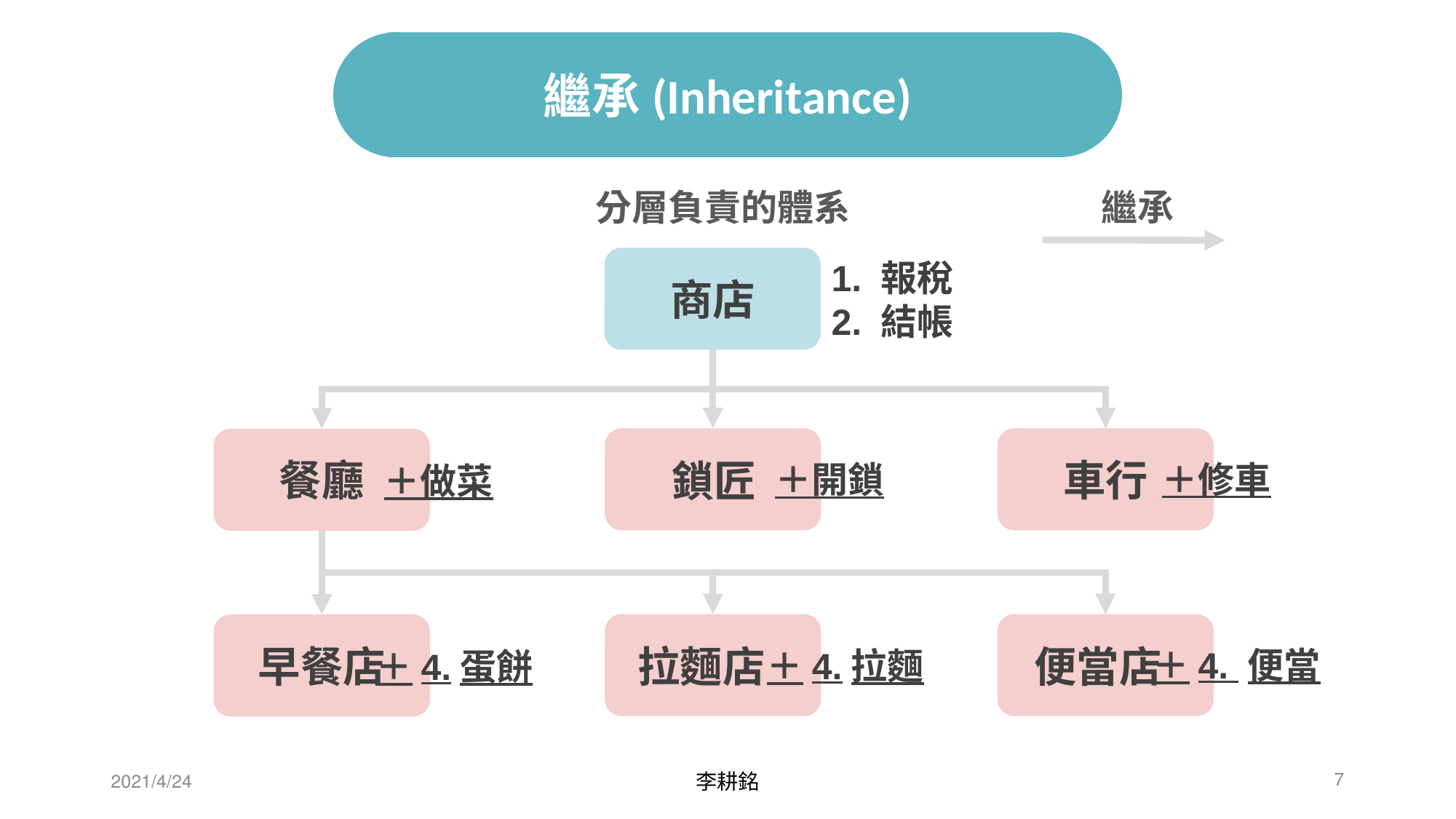

# 繼承(Inheritance)
繼承
分層負責的體系
1. 報稅
2. 結帳

商店

餐廳
車行
鎖匠
＋修車
＋開鎖
＋做菜

早餐店
便當店
拉麵店
＋4. 便當
＋4.拉麵
＋4.蛋餅
2021/4/24
李耕銘
7